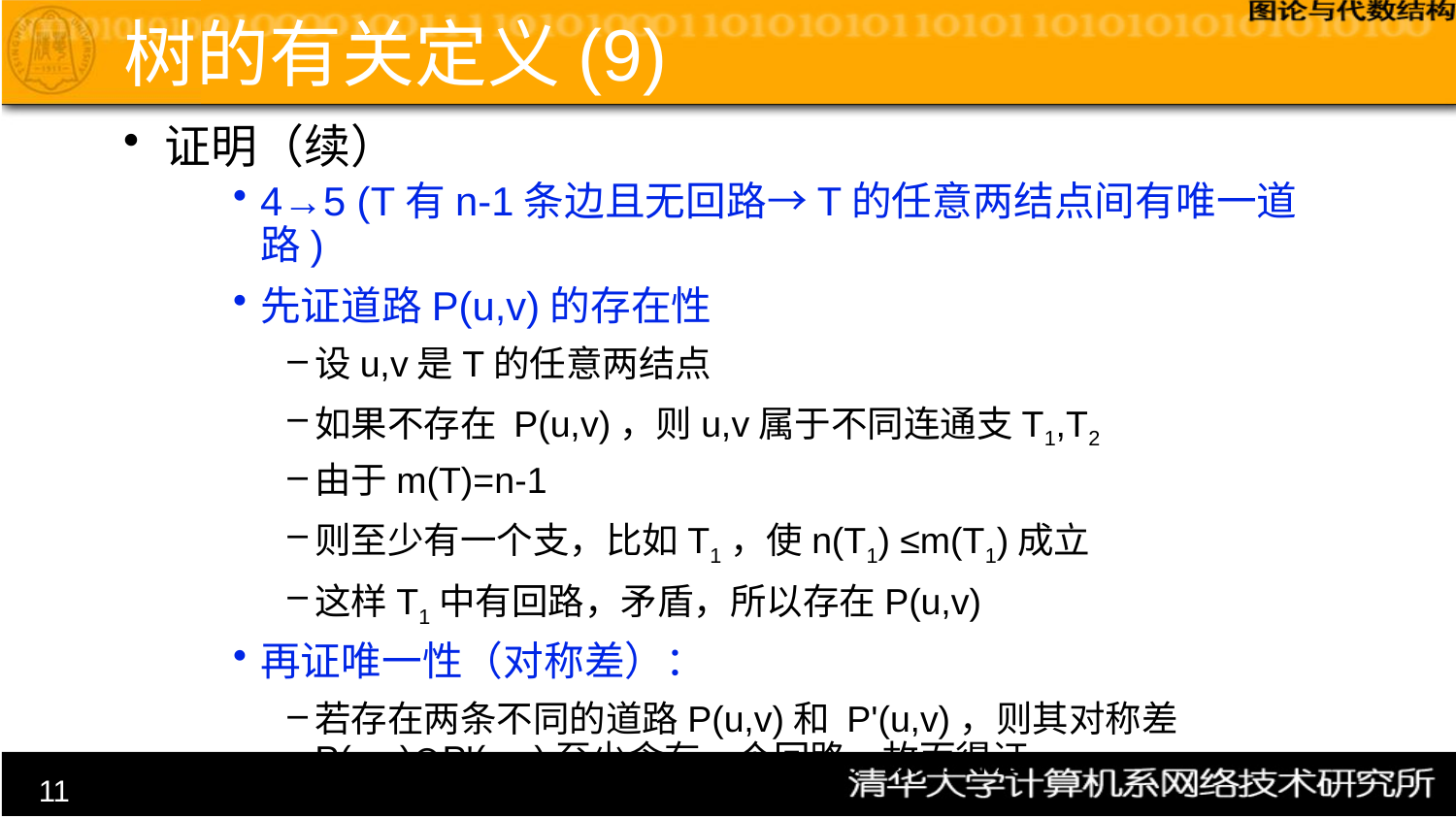

# 树的有关定义(9)
证明（续）
4→5 (T有n-1条边且无回路→T的任意两结点间有唯一道路)
先证道路P(u,v)的存在性
设u,v是T的任意两结点
如果不存在 P(u,v)，则u,v属于不同连通支T1,T2
由于m(T)=n-1
则至少有一个支，比如T1，使n(T1) ≤m(T1)成立
这样T1中有回路，矛盾，所以存在P(u,v)
再证唯一性（对称差）：
若存在两条不同的道路P(u,v)和 P'(u,v)，则其对称差
P(u,v)⊕P'(u,v)至少含有一个回路，故而得证